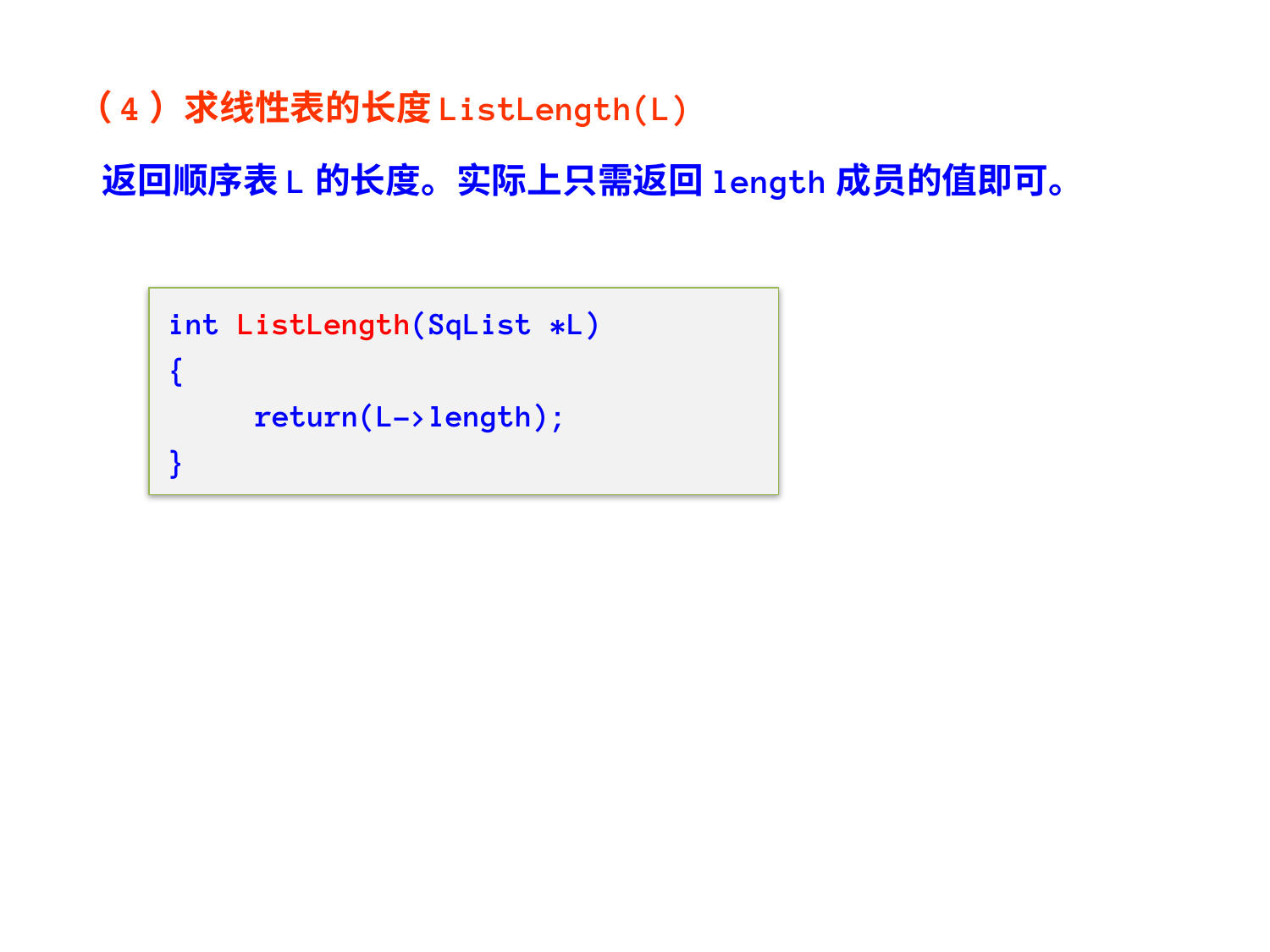

（4）求线性表的长度ListLength(L)
  返回顺序表L的长度。实际上只需返回length成员的值即可。
int ListLength(SqList *L)
{
     return(L->length);
}